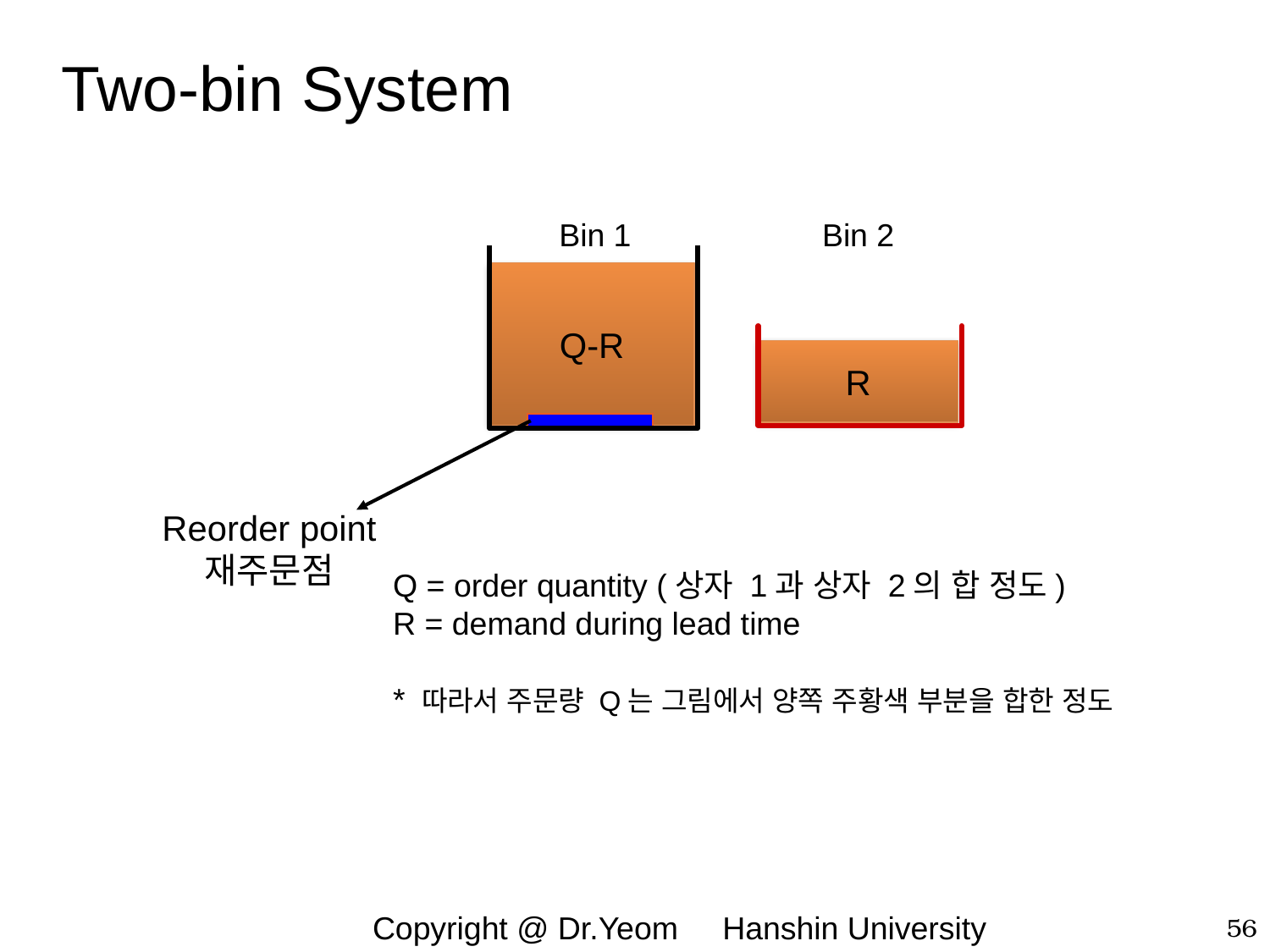

# Two-bin System
Bin 1
Bin 2

Q-R

R

Reorder point
재주문점
Q = order quantity (상자 1과 상자 2의 합 정도)
R = demand during lead time

* 따라서 주문량 Q는 그림에서 양쪽 주황색 부분을 합한 정도
56